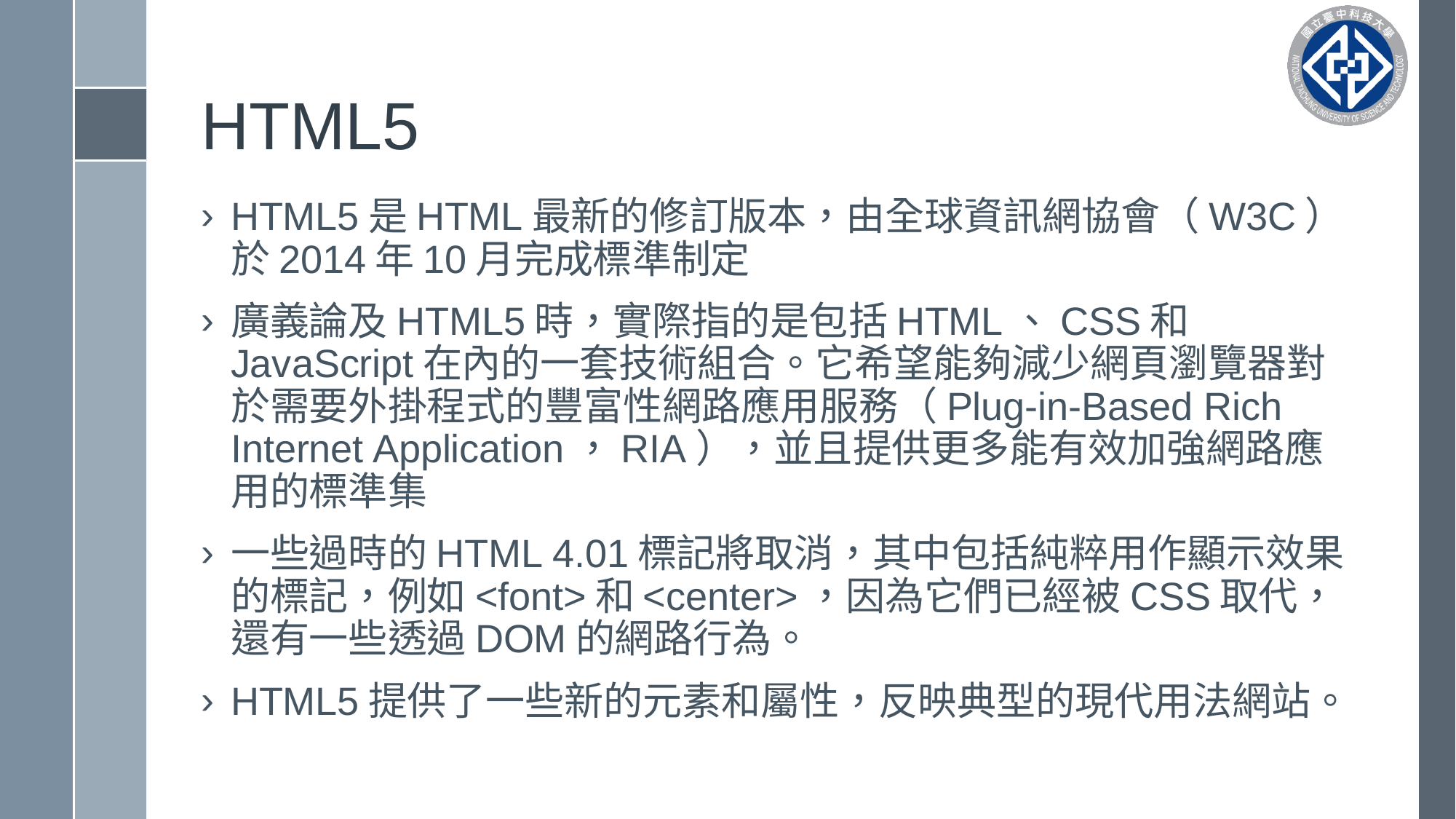

# HTML5
HTML5是HTML最新的修訂版本，由全球資訊網協會（W3C）於2014年10月完成標準制定
廣義論及HTML5時，實際指的是包括HTML、CSS和JavaScript在內的一套技術組合。它希望能夠減少網頁瀏覽器對於需要外掛程式的豐富性網路應用服務（Plug-in-Based Rich Internet Application，RIA），並且提供更多能有效加強網路應用的標準集
一些過時的HTML 4.01標記將取消，其中包括純粹用作顯示效果的標記，例如<font>和<center>，因為它們已經被CSS取代，還有一些透過DOM的網路行為。
HTML5提供了一些新的元素和屬性，反映典型的現代用法網站。